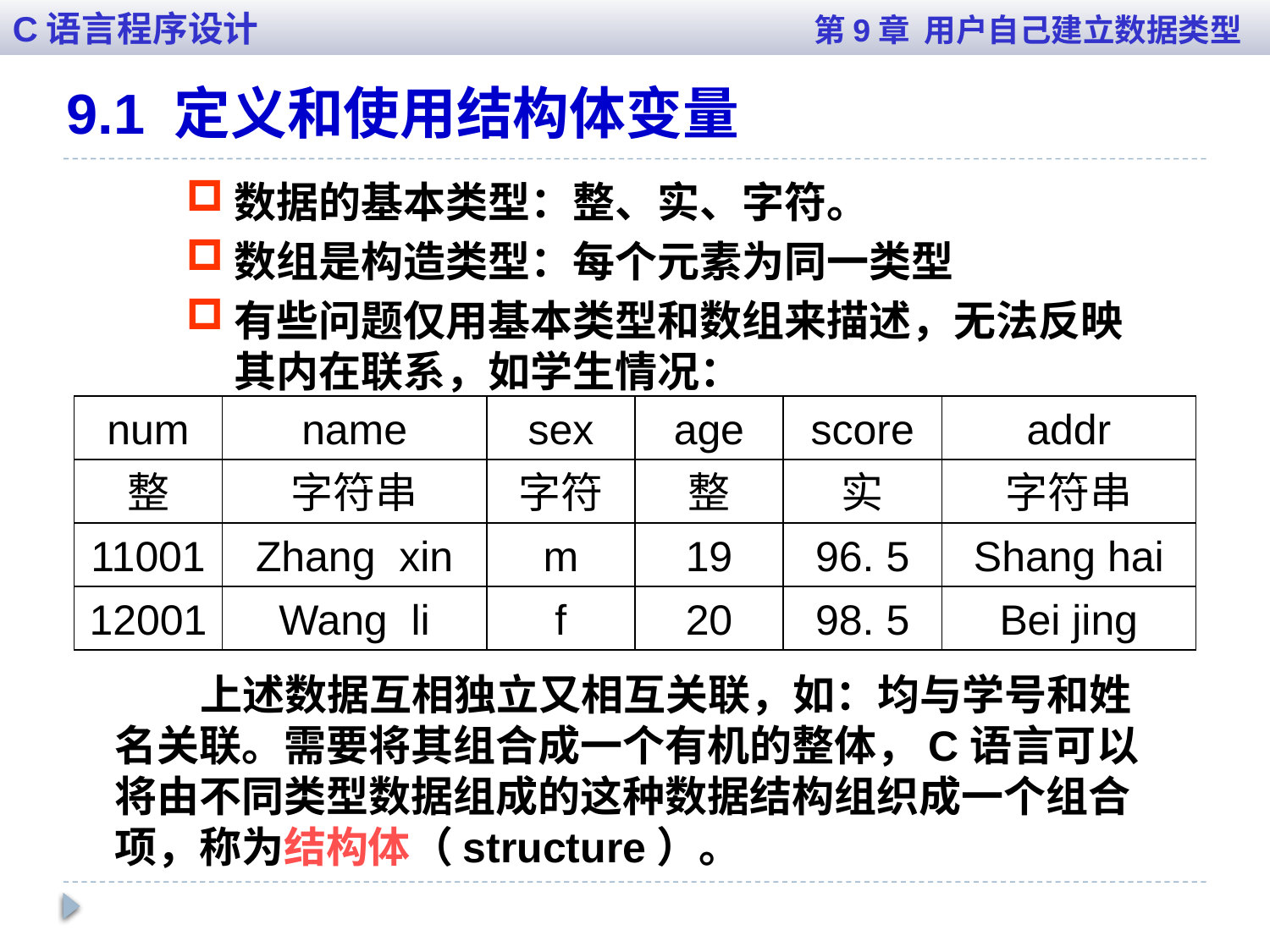

C语言程序设计                                                                     第9章  用户自己建立数据类型
9.1 定义和使用结构体变量

数据的基本类型：整、实、字符。
数组是构造类型：每个元素为同一类型
有些问题仅用基本类型和数组来描述，无法反映其内在联系，如学生情况：
num
name
sex
age
score
addr
整
字符串
字符
整
实
字符串
11001
Zhang  xin
m
19
96. 5
Shang hai
12001
Wang  li
f
20
98. 5
Bei jing
             上述数据互相独立又相互关联，如：均与学号和姓名关联。需要将其组合成一个有机的整体，C语言可以将由不同类型数据组成的这种数据结构组织成一个组合项，称为结构体（structure）。